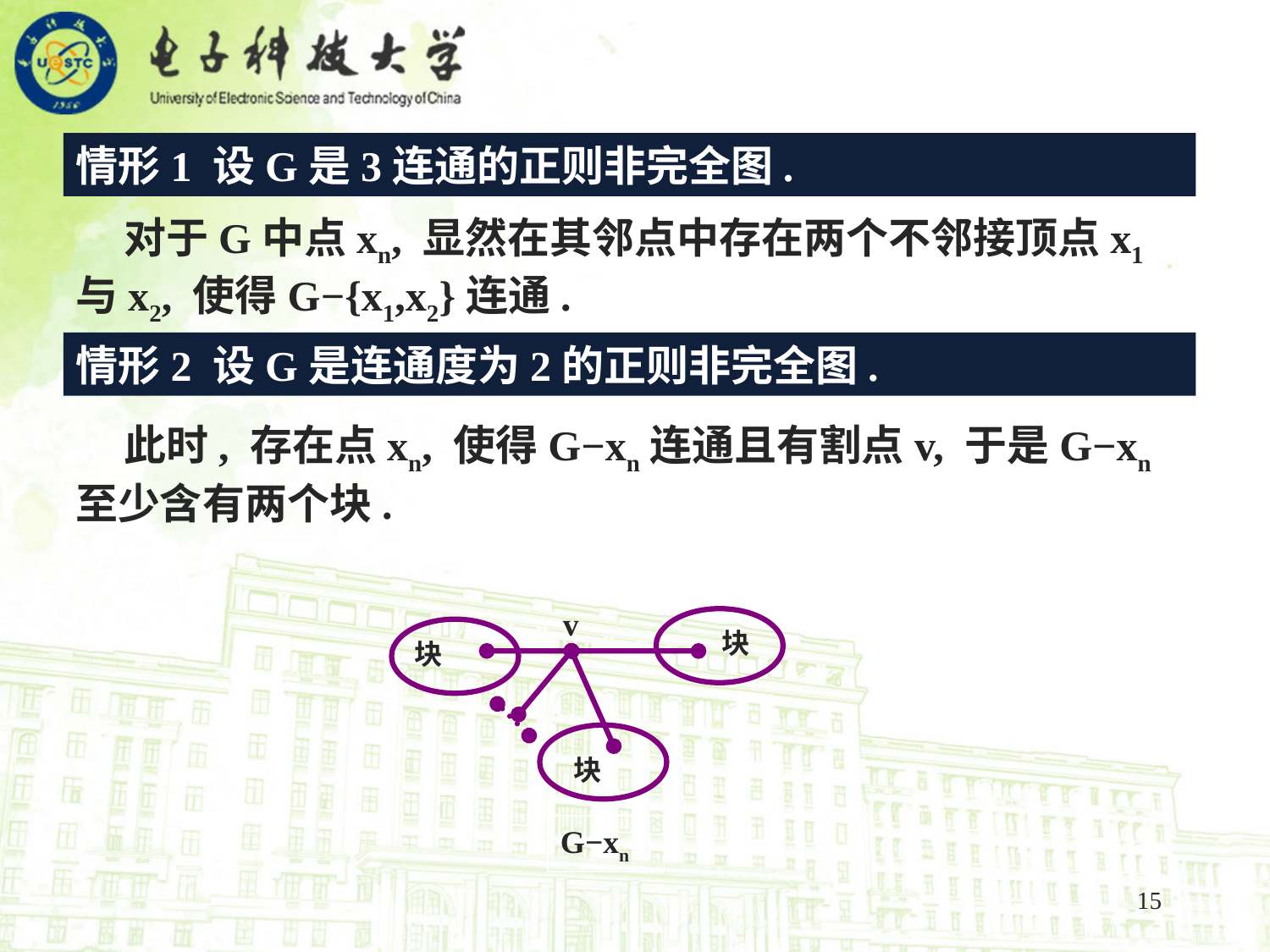

情形1 设G是3连通的正则非完全图.
    对于G中点xn, 显然在其邻点中存在两个不邻接顶点x1与x2, 使得G−{x1,x2}连通.
情形2 设G是连通度为2的正则非完全图.
    此时, 存在点xn, 使得G−xn连通且有割点v, 于是G−xn至少含有两个块.
v

G−xn
块
块
块
15